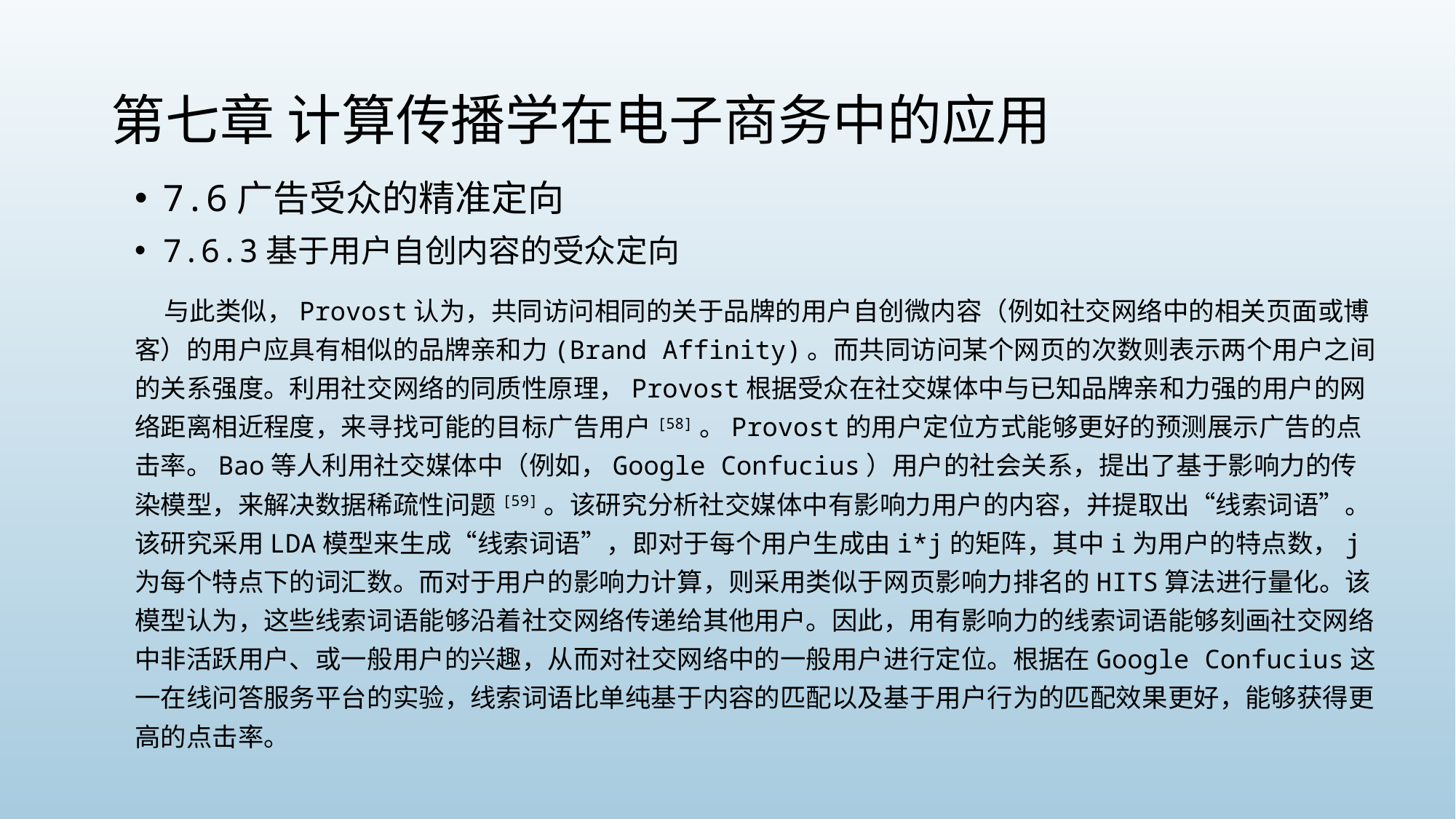

# 第七章 计算传播学在电子商务中的应用
7.6广告受众的精准定向
7.6.3基于用户自创内容的受众定向
    与此类似，Provost认为，共同访问相同的关于品牌的用户自创微内容（例如社交网络中的相关页面或博客）的用户应具有相似的品牌亲和力(Brand Affinity)。而共同访问某个网页的次数则表示两个用户之间的关系强度。利用社交网络的同质性原理，Provost根据受众在社交媒体中与已知品牌亲和力强的用户的网络距离相近程度，来寻找可能的目标广告用户[58]。Provost的用户定位方式能够更好的预测展示广告的点击率。Bao等人利用社交媒体中（例如，Google Confucius）用户的社会关系，提出了基于影响力的传染模型，来解决数据稀疏性问题[59]。该研究分析社交媒体中有影响力用户的内容，并提取出“线索词语”。该研究采用LDA模型来生成“线索词语”，即对于每个用户生成由i*j的矩阵，其中i为用户的特点数，j为每个特点下的词汇数。而对于用户的影响力计算，则采用类似于网页影响力排名的HITS算法进行量化。该模型认为，这些线索词语能够沿着社交网络传递给其他用户。因此，用有影响力的线索词语能够刻画社交网络中非活跃用户、或一般用户的兴趣，从而对社交网络中的一般用户进行定位。根据在Google Confucius这一在线问答服务平台的实验，线索词语比单纯基于内容的匹配以及基于用户行为的匹配效果更好，能够获得更高的点击率。